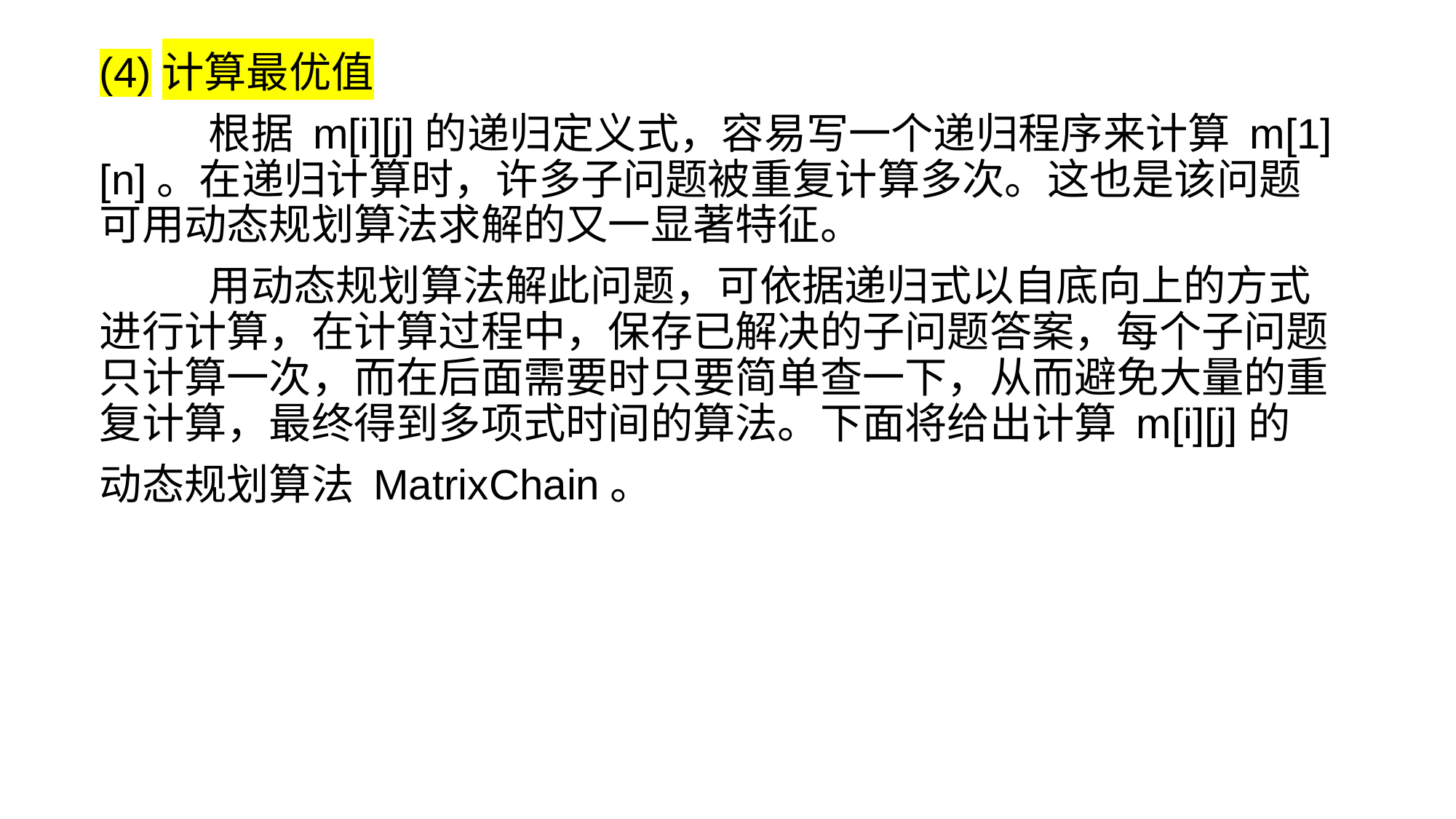

(4)计算最优值
	根据 m[i][j]的递归定义式，容易写一个递归程序来计算 m[1][n]。在递归计算时，许多子问题被重复计算多次。这也是该问题可用动态规划算法求解的又一显著特征。
	用动态规划算法解此问题，可依据递归式以自底向上的方式进行计算，在计算过程中，保存已解决的子问题答案，每个子问题只计算一次，而在后面需要时只要简单查一下，从而避免大量的重复计算，最终得到多项式时间的算法。下面将给出计算 m[i][j]的
动态规划算法 MatrixChain。